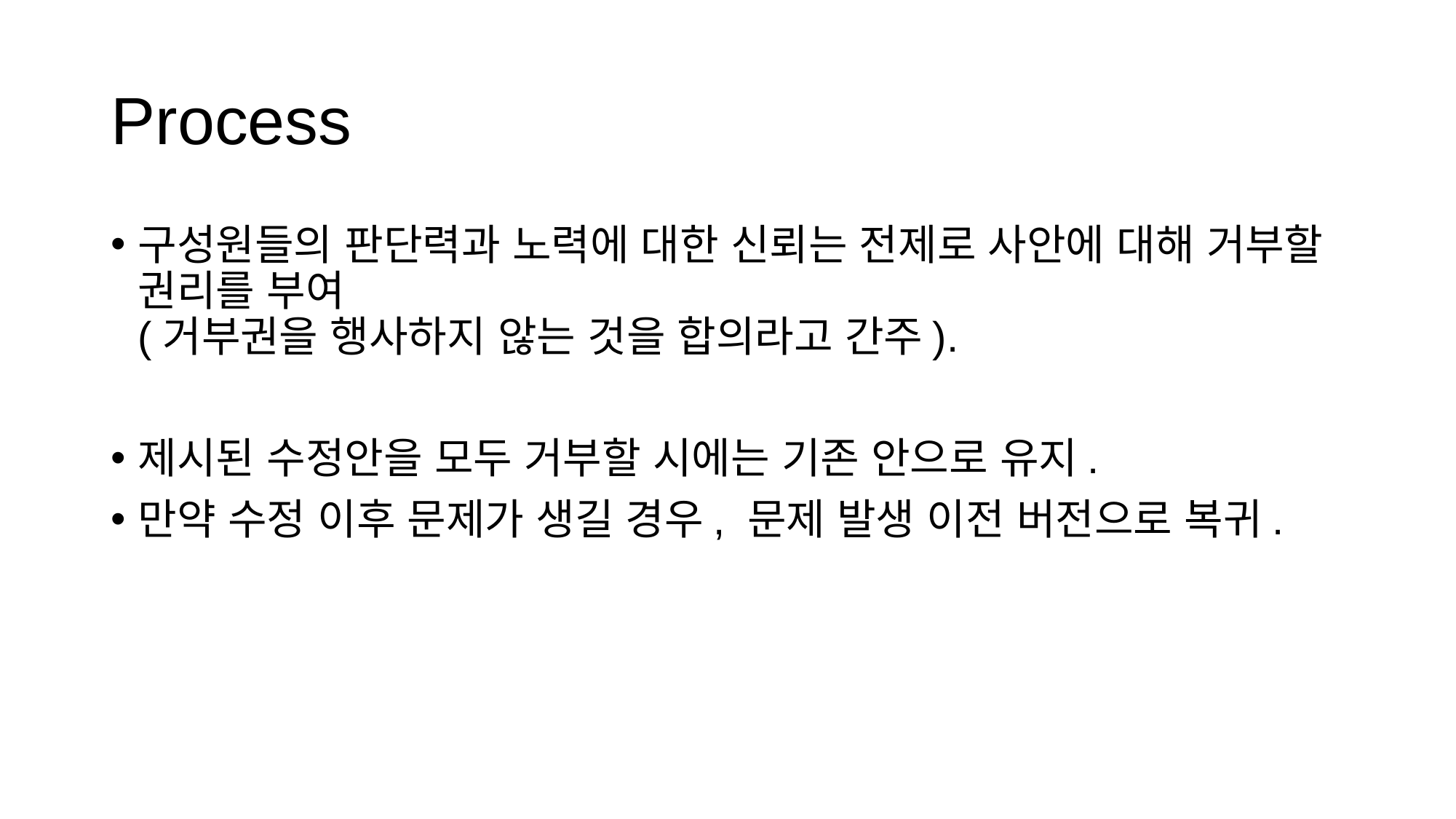

# Process
구성원들의 판단력과 노력에 대한 신뢰는 전제로 사안에 대해 거부할 권리를 부여
(거부권을 행사하지 않는 것을 합의라고 간주).

제시된 수정안을 모두 거부할 시에는 기존 안으로 유지.
만약 수정 이후 문제가 생길 경우, 문제 발생 이전 버전으로 복귀.